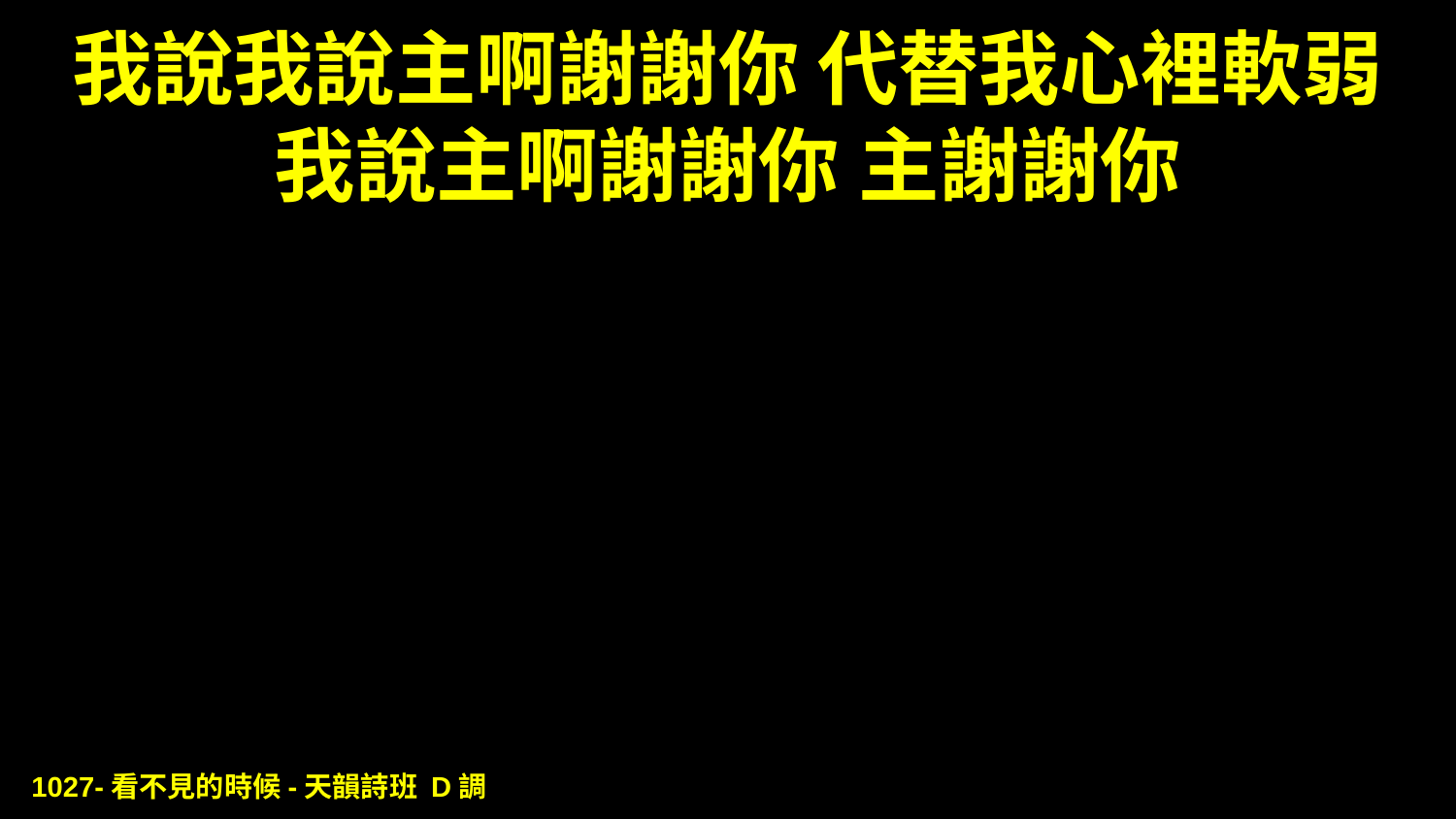

# 我說我說主啊謝謝你 代替我心裡軟弱 我說主啊謝謝你 主謝謝你
1027-看不見的時候-天韻詩班 D調